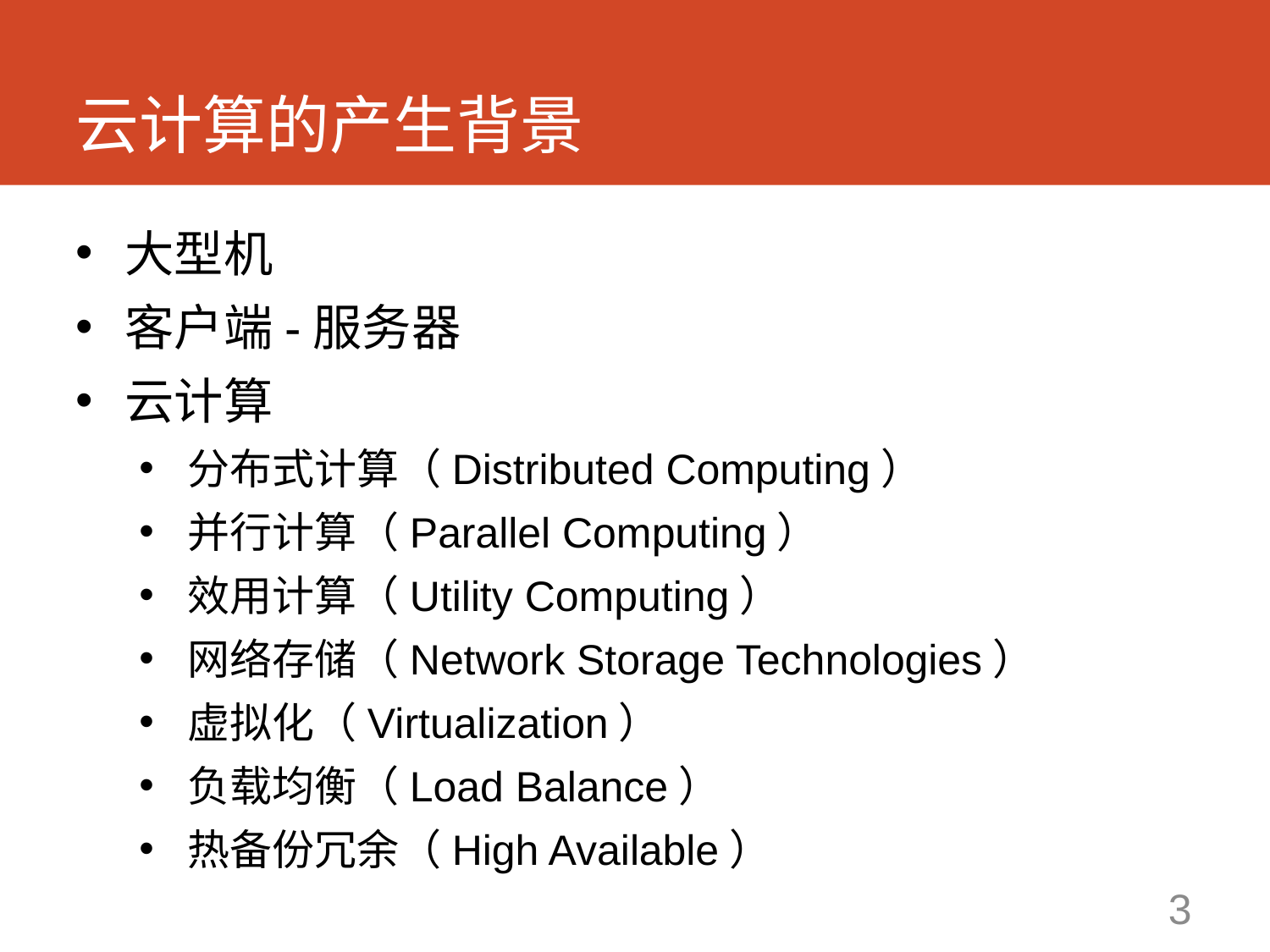

# 云计算的产生背景
大型机
客户端-服务器
云计算
分布式计算（Distributed Computing）
并行计算（Parallel Computing）
效用计算（Utility Computing）
网络存储（Network Storage Technologies）
虚拟化（Virtualization）
负载均衡（Load Balance）
热备份冗余（High Available）
3